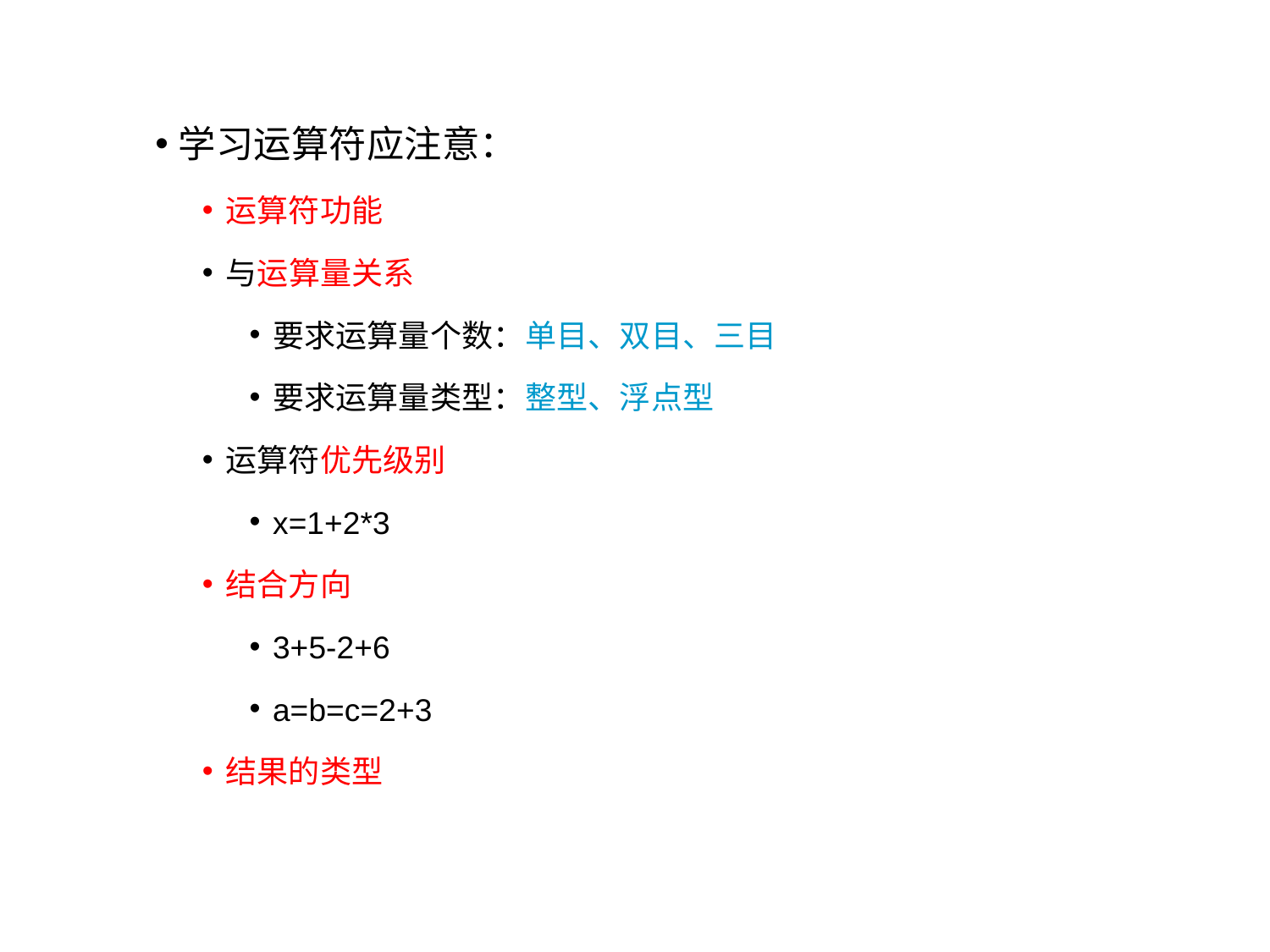

学习运算符应注意：
运算符功能
与运算量关系
要求运算量个数：单目、双目、三目
要求运算量类型：整型、浮点型
运算符优先级别
x=1+2*3
结合方向
3+5-2+6
a=b=c=2+3
结果的类型